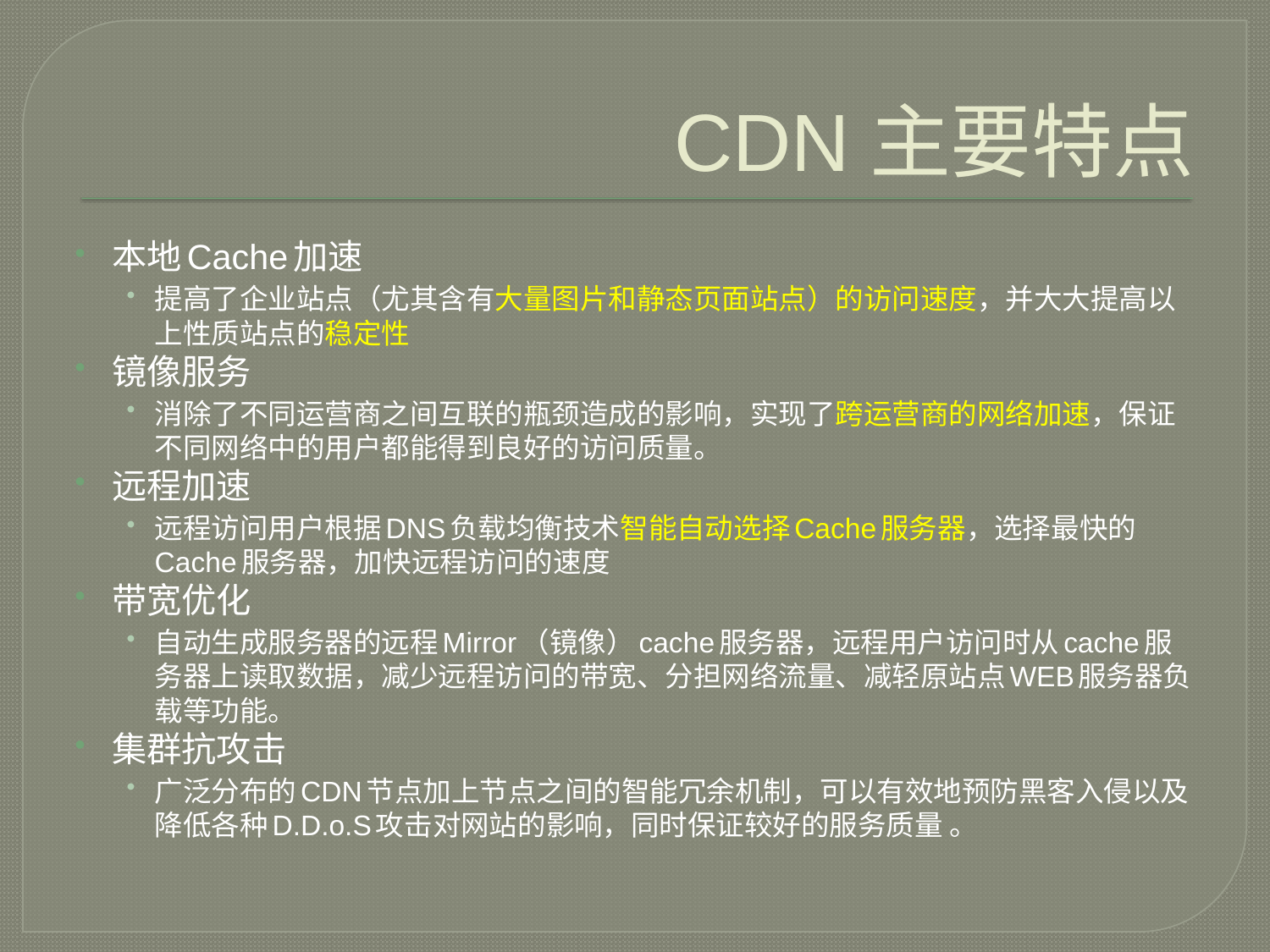

# CDN主要特点
本地Cache加速
提高了企业站点（尤其含有大量图片和静态页面站点）的访问速度，并大大提高以上性质站点的稳定性
镜像服务
消除了不同运营商之间互联的瓶颈造成的影响，实现了跨运营商的网络加速，保证不同网络中的用户都能得到良好的访问质量。
远程加速
远程访问用户根据DNS负载均衡技术智能自动选择Cache服务器，选择最快的Cache服务器，加快远程访问的速度
带宽优化
自动生成服务器的远程Mirror（镜像）cache服务器，远程用户访问时从cache服务器上读取数据，减少远程访问的带宽、分担网络流量、减轻原站点WEB服务器负载等功能。
集群抗攻击
广泛分布的CDN节点加上节点之间的智能冗余机制，可以有效地预防黑客入侵以及降低各种D.D.o.S攻击对网站的影响，同时保证较好的服务质量 。